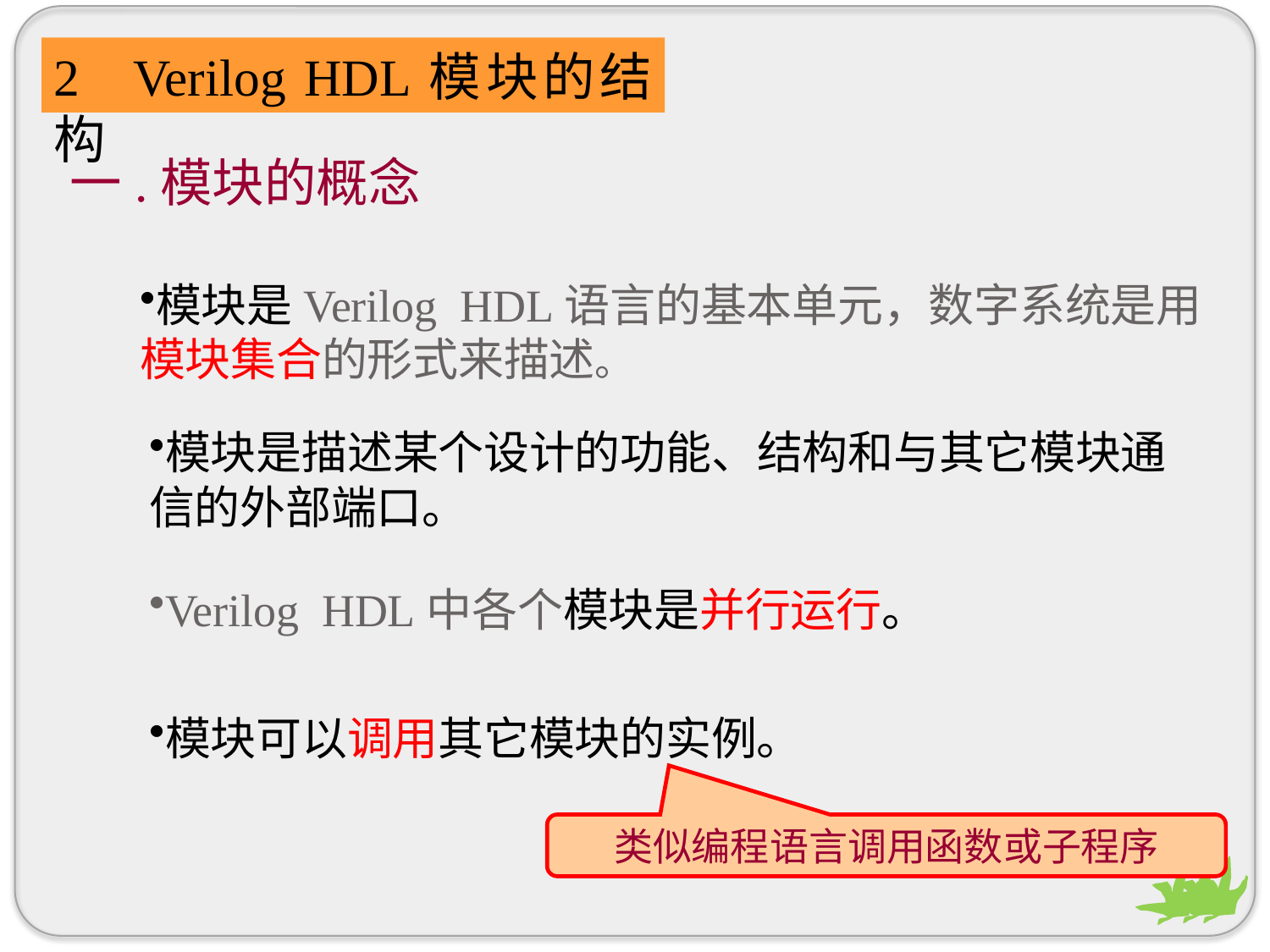

2   Verilog HDL模块的结构
一.模块的概念
模块是Verilog  HDL语言的基本单元，数字系统是用模块集合的形式来描述。
模块是描述某个设计的功能、结构和与其它模块通信的外部端口。
Verilog  HDL中各个模块是并行运行。
模块可以调用其它模块的实例。
类似编程语言调用函数或子程序
10